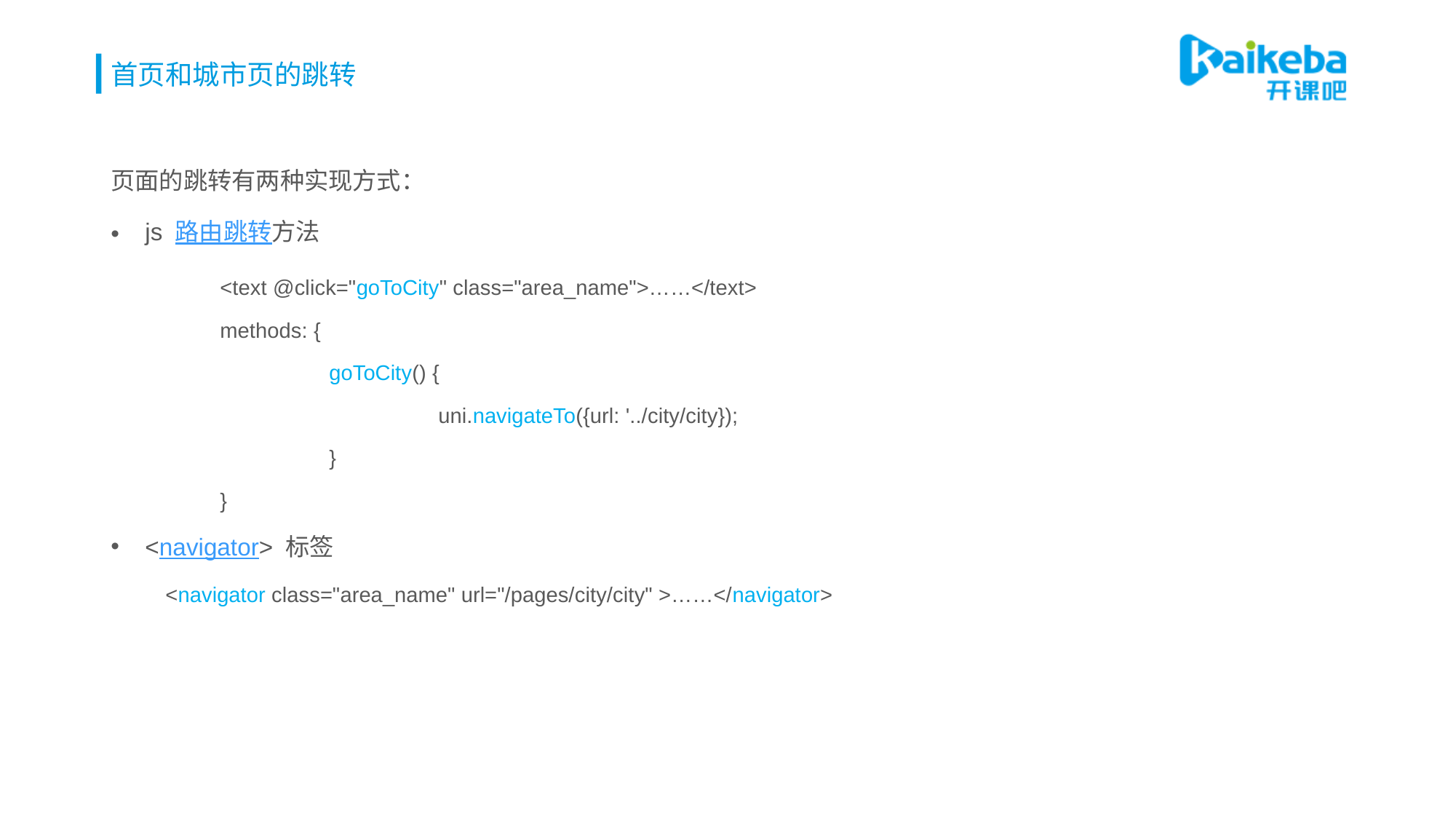

# 首页和城市页的跳转
页面的跳转有两种实现方式：
js 路由跳转方法
	<text @click="goToCity" class="area_name">……</text>
	methods: {
		goToCity() {
			uni.navigateTo({url: '../city/city});
		}
	}
<navigator> 标签
<navigator class="area_name" url="/pages/city/city" >……</navigator>